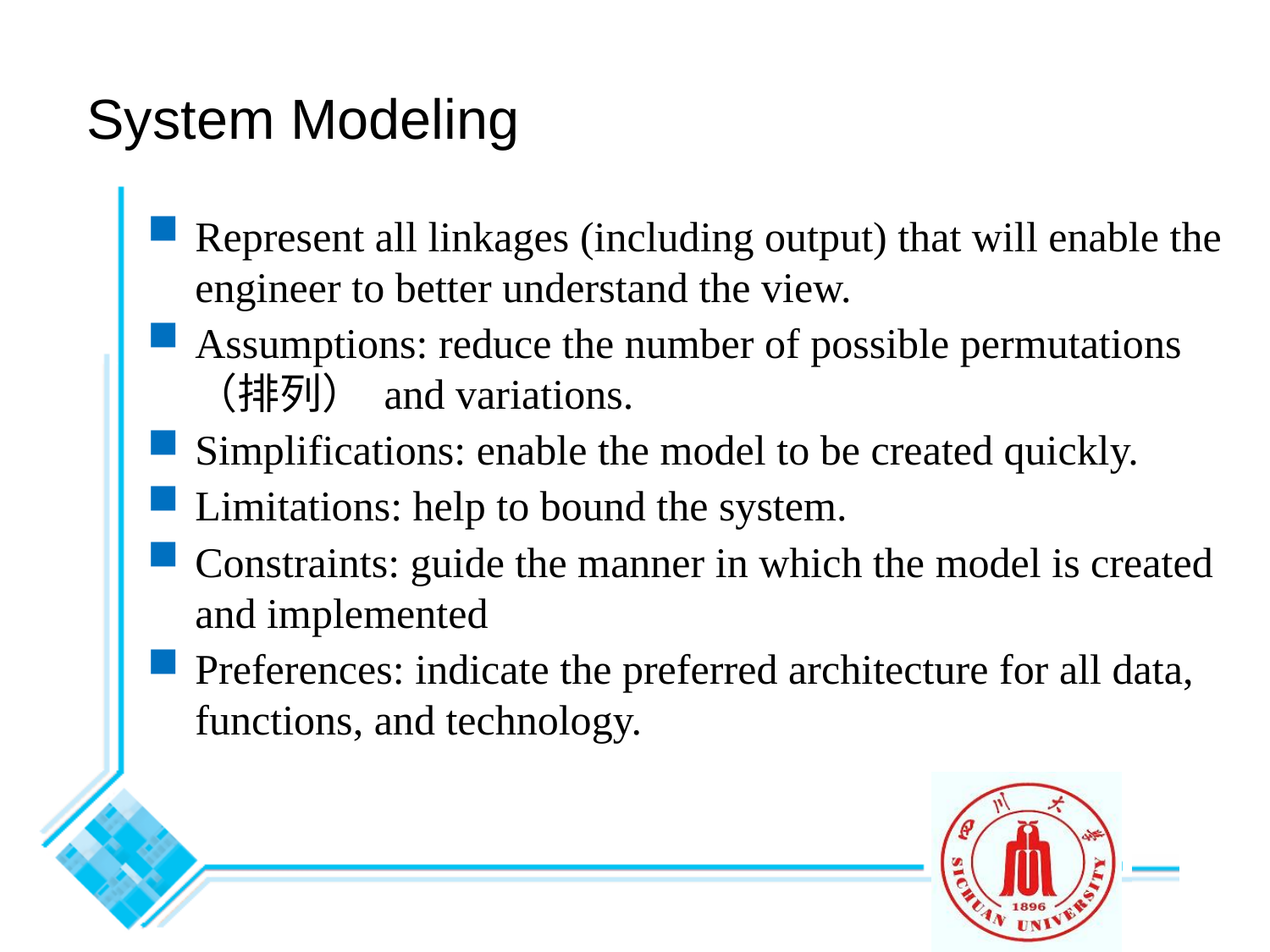

System Modeling
Represent all linkages (including output) that will enable the engineer to better understand the view.
Assumptions: reduce the number of possible permutations（排列） and variations.
Simplifications: enable the model to be created quickly.
Limitations: help to bound the system.
Constraints: guide the manner in which the model is created and implemented
Preferences: indicate the preferred architecture for all data, functions, and technology.